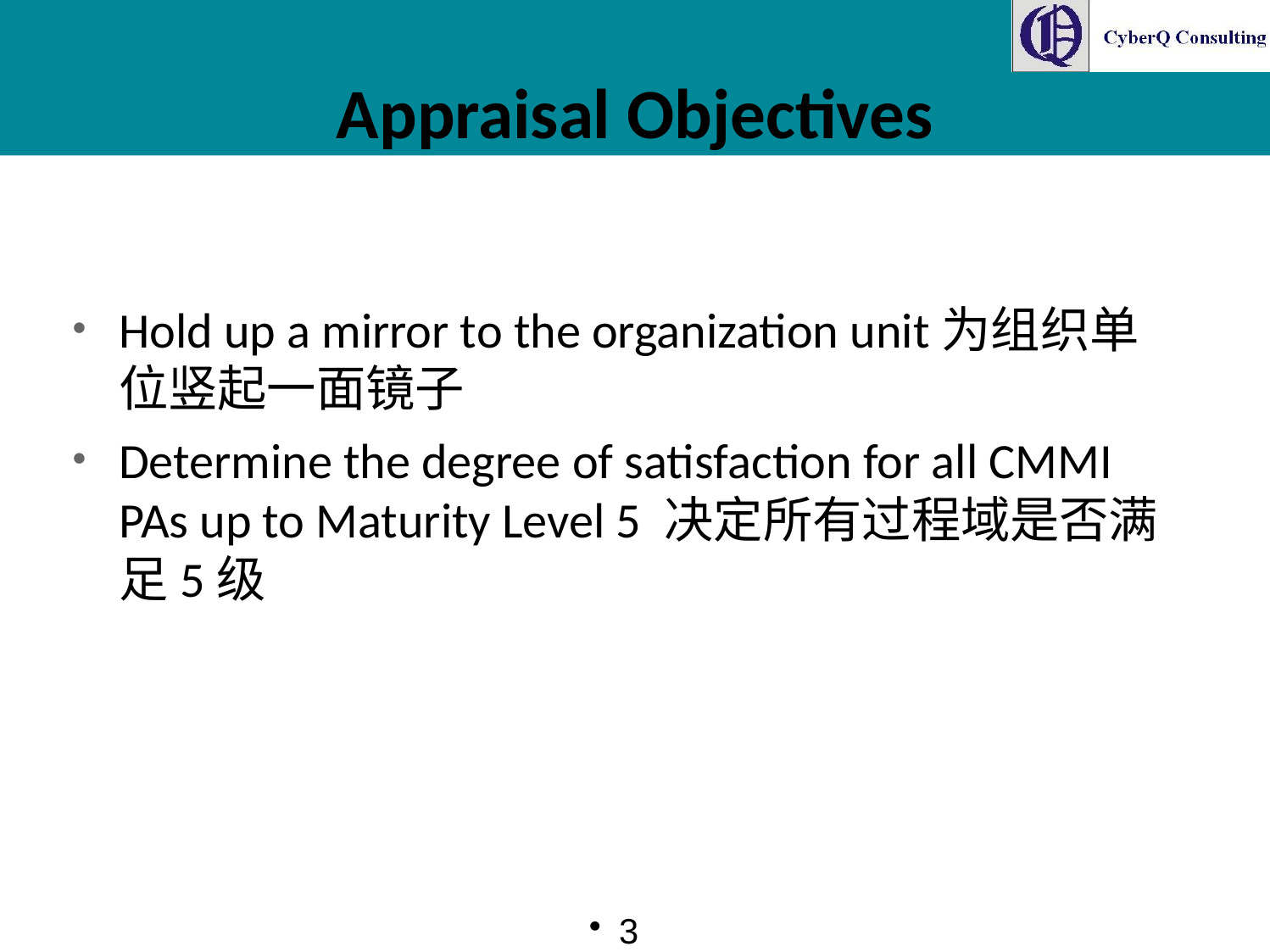

# Appraisal Objectives
Hold up a mirror to the organization unit为组织单位竖起一面镜子
Determine the degree of satisfaction for all CMMI PAs up to Maturity Level 5 决定所有过程域是否满足5级

3